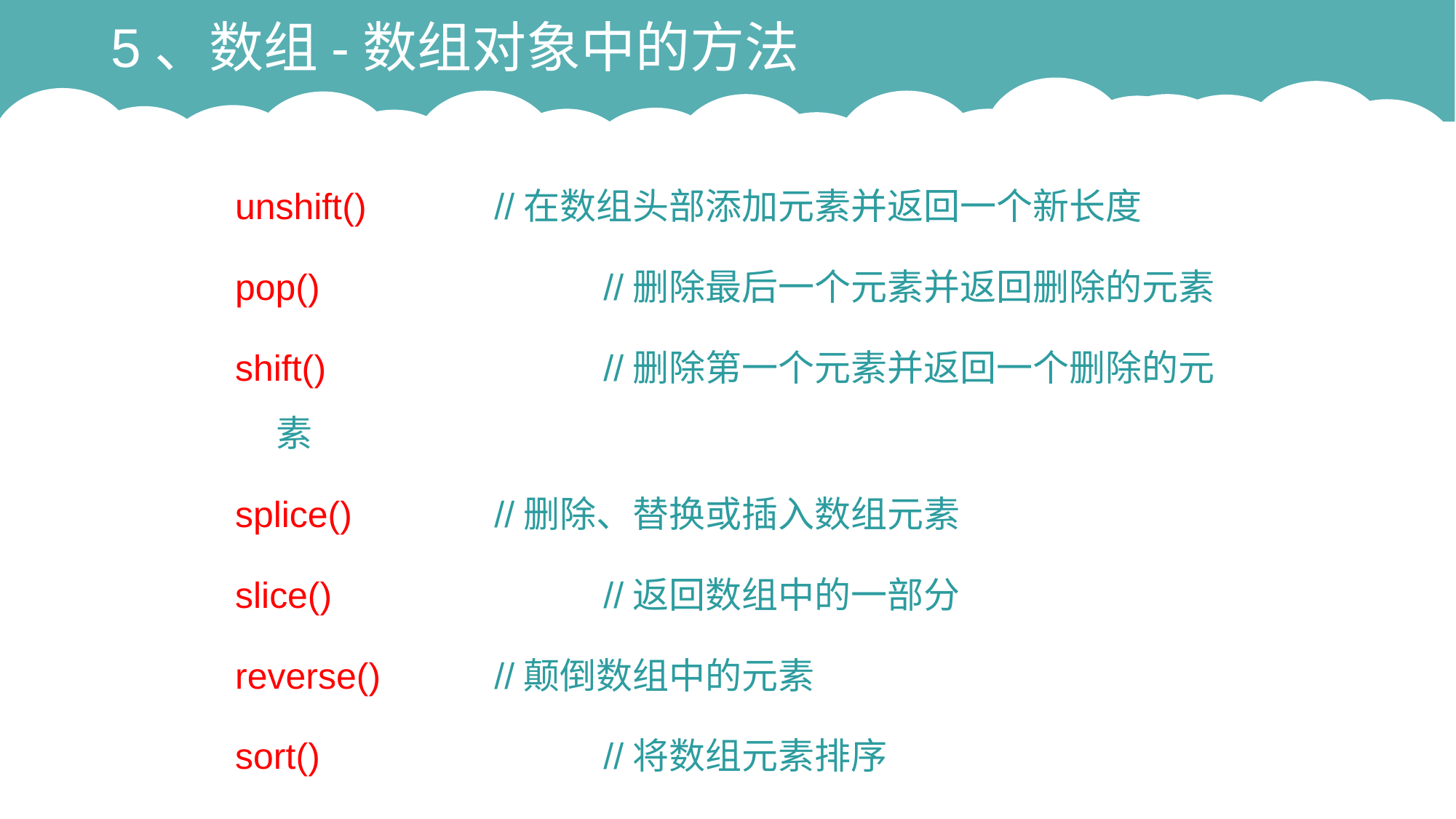

# 5、数组-数组对象中的方法
unshift()		//在数组头部添加元素并返回一个新长度
pop()			//删除最后一个元素并返回删除的元素
shift()			//删除第一个元素并返回一个删除的元素
splice()		//删除、替换或插入数组元素
slice()			//返回数组中的一部分
reverse()		//颠倒数组中的元素
sort()			//将数组元素排序